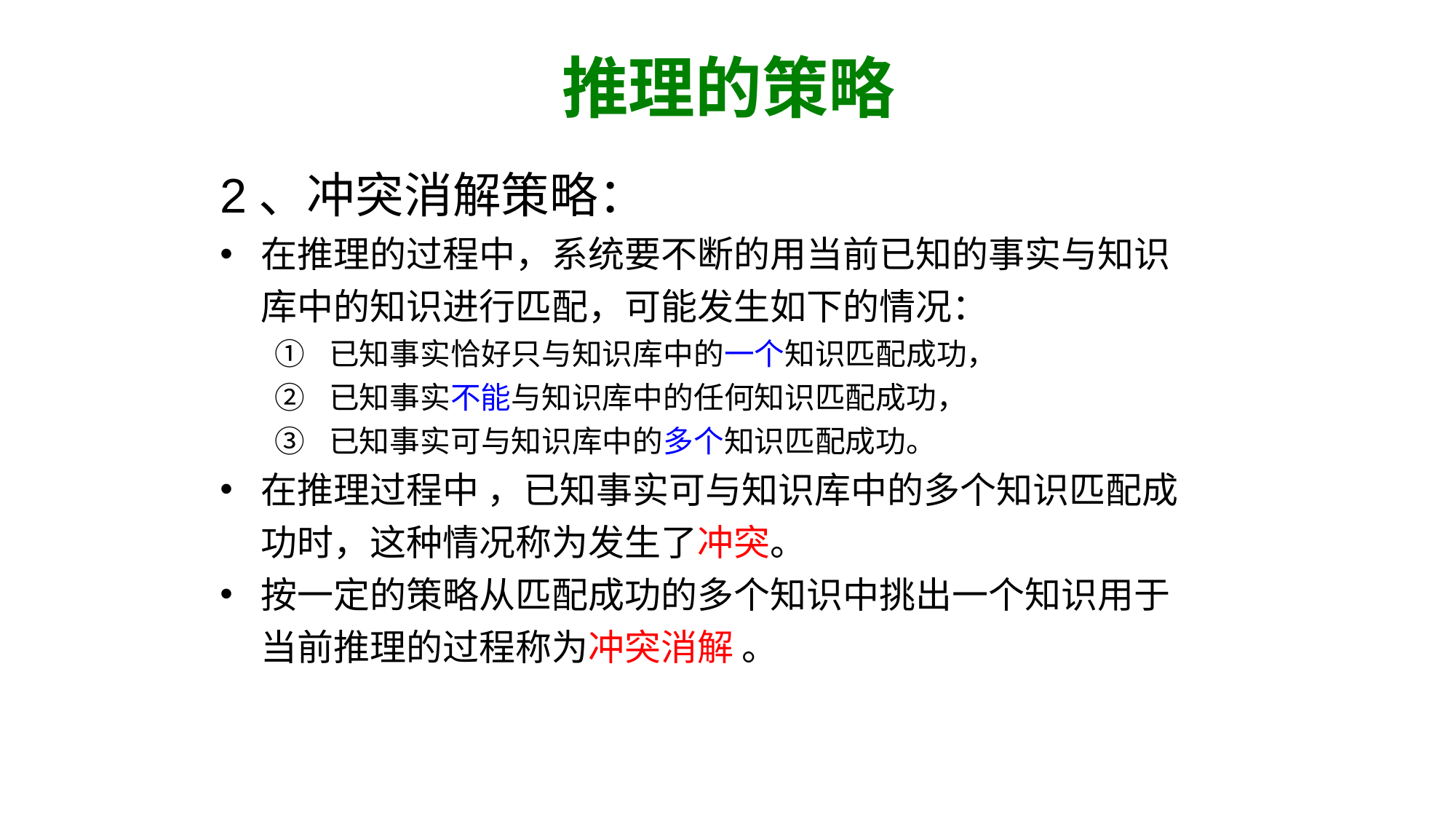

推理的策略
2、冲突消解策略：
在推理的过程中，系统要不断的用当前已知的事实与知识库中的知识进行匹配，可能发生如下的情况：
已知事实恰好只与知识库中的一个知识匹配成功，
已知事实不能与知识库中的任何知识匹配成功，
已知事实可与知识库中的多个知识匹配成功。
在推理过程中 ，已知事实可与知识库中的多个知识匹配成功时，这种情况称为发生了冲突。
按一定的策略从匹配成功的多个知识中挑出一个知识用于当前推理的过程称为冲突消解 。